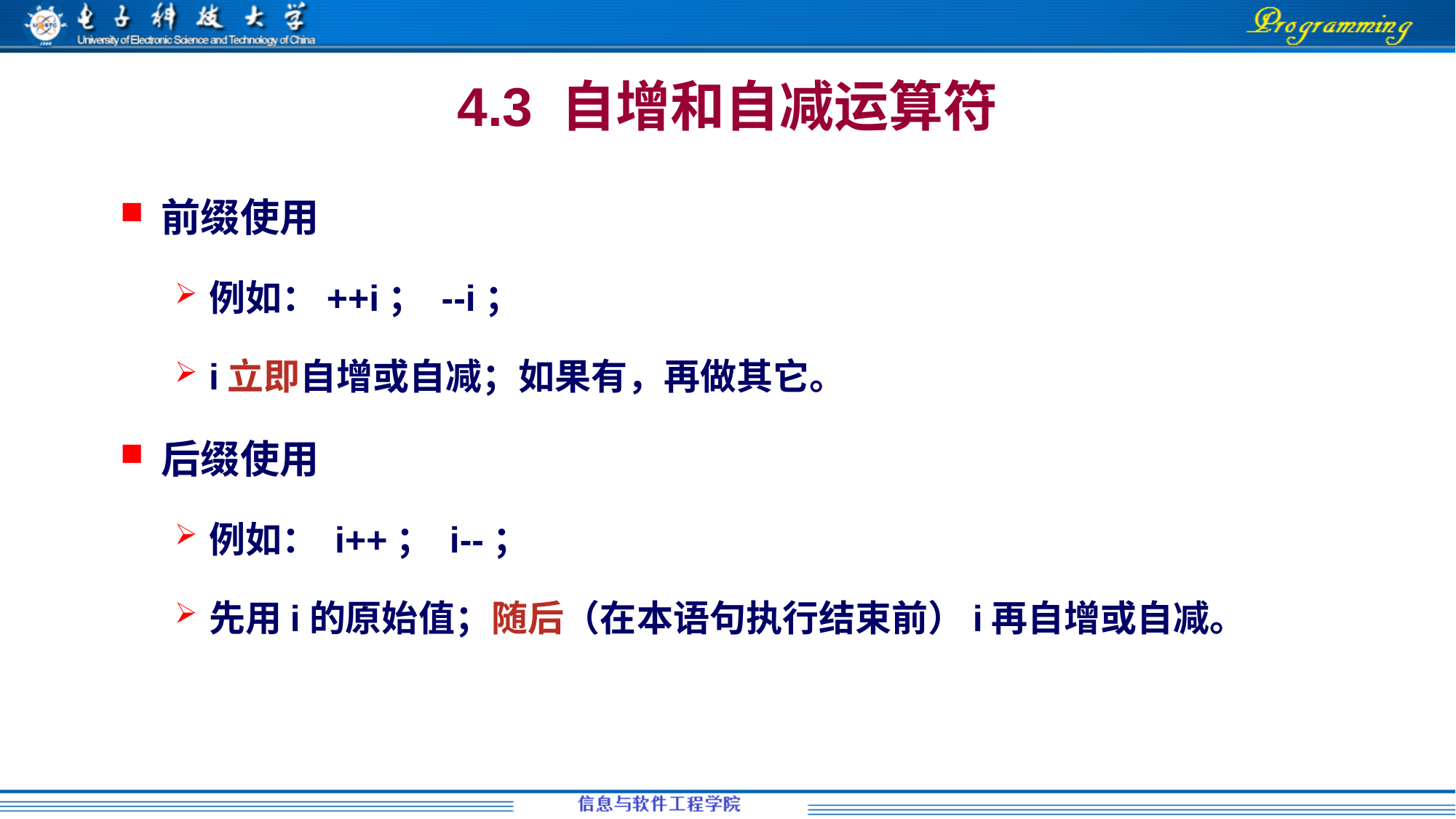

4.3 自增和自减运算符
前缀使用
例如：++i； --i；
i立即自增或自减；如果有，再做其它。
后缀使用
例如： i++； i--；
先用i的原始值；随后（在本语句执行结束前）i再自增或自减。